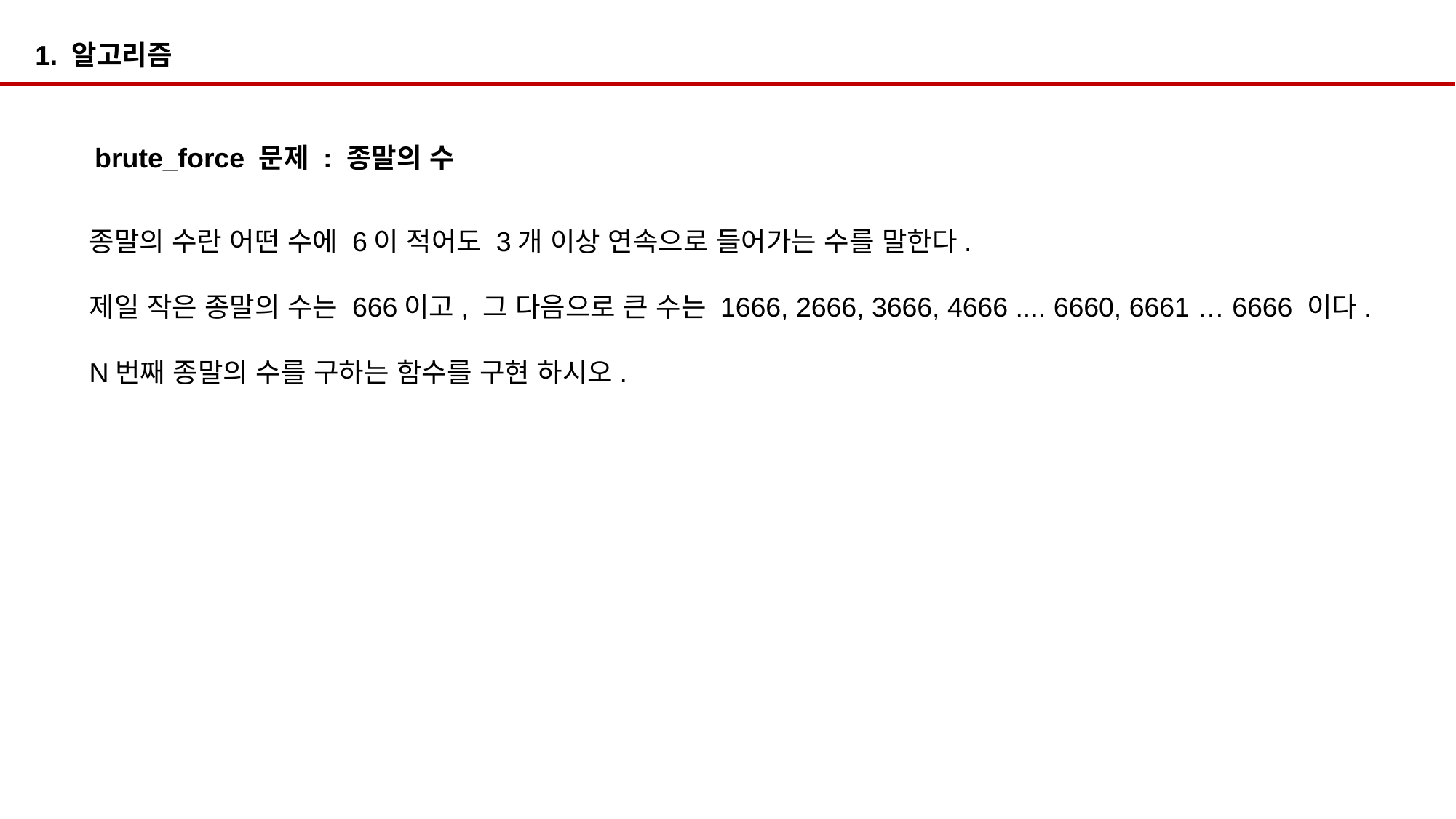

1. 알고리즘
brute_force 문제 : 종말의 수
종말의 수란 어떤 수에 6이 적어도 3개 이상 연속으로 들어가는 수를 말한다.

제일 작은 종말의 수는 666이고, 그 다음으로 큰 수는 1666, 2666, 3666, 4666 .... 6660, 6661 … 6666 이다.

N번째 종말의 수를 구하는 함수를 구현 하시오.